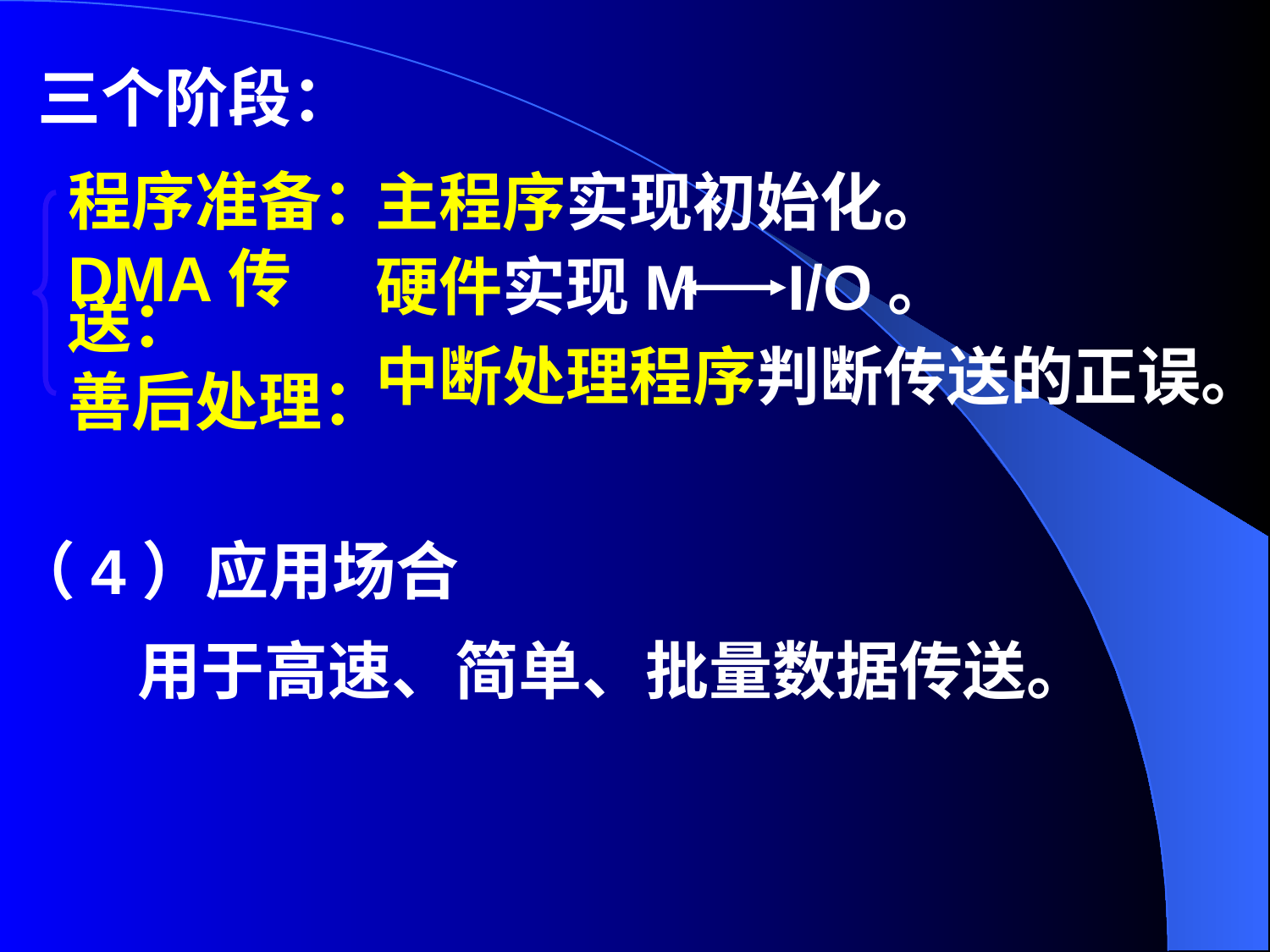

三个阶段：
主程序实现初始化。
程序准备：
DMA传送：
善后处理：

硬件实现M
I/O。

中断处理程序判断传送的正误。
（4）应用场合
用于高速、简单、批量数据传送。